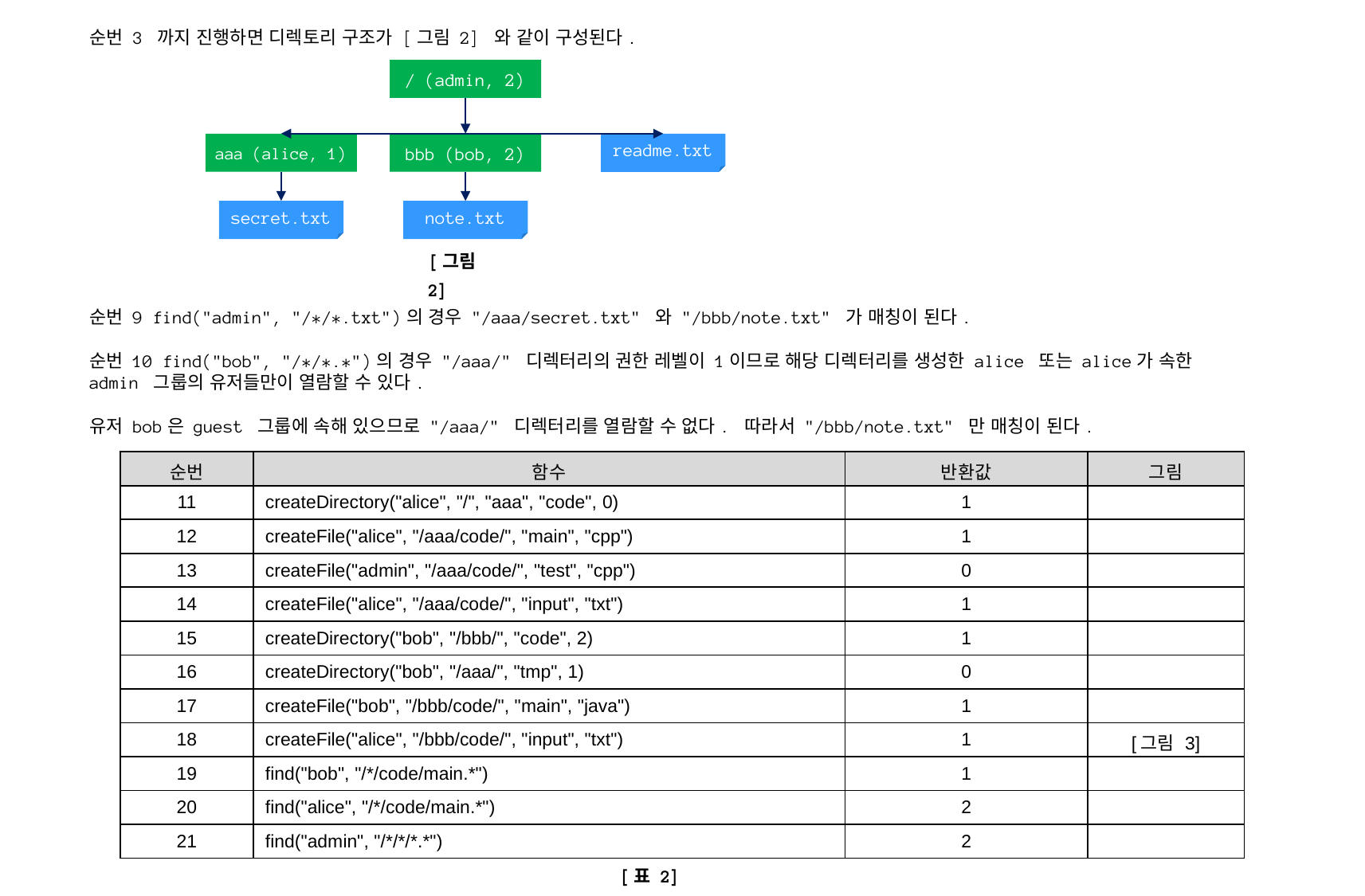

순번 3 까지 진행하면 디렉토리 구조가 [그림 2] 와 같이 구성된다.
/ (admin, 2)
aaa (alice, 1)
bbb (bob, 2)
readme.txt
secret.txt
note.txt
[그림 2]
순번 9 find("admin", "/*/*.txt")의 경우 "/aaa/secret.txt" 와 "/bbb/note.txt" 가 매칭이 된다.

순번 10 find("bob", "/*/*.*")의 경우 "/aaa/" 디렉터리의 권한 레벨이 1이므로 해당 디렉터리를 생성한 alice 또는 alice가 속한
admin 그룹의 유저들만이 열람할 수 있다.

유저 bob은 guest 그룹에 속해 있으므로 "/aaa/" 디렉터리를 열람할 수 없다. 따라서 "/bbb/note.txt" 만 매칭이 된다.
| 순번 | 함수 | 반환값 | 그림 |
| --- | --- | --- | --- |
| 11 | createDirectory("alice", "/", "aaa", "code", 0) | 1 |  |
| 12 | createFile("alice", "/aaa/code/", "main", "cpp") | 1 |  |
| 13 | createFile("admin", "/aaa/code/", "test", "cpp") | 0 |  |
| 14 | createFile("alice", "/aaa/code/", "input", "txt") | 1 |  |
| 15 | createDirectory("bob", "/bbb/", "code", 2) | 1 |  |
| 16 | createDirectory("bob", "/aaa/", "tmp", 1) | 0 |  |
| 17 | createFile("bob", "/bbb/code/", "main", "java") | 1 |  |
| 18 | createFile("alice", "/bbb/code/", "input", "txt") | 1 | [그림 3] |
| 19 | find("bob", "/\*/code/main.\*") | 1 |  |
| 20 | find("alice", "/\*/code/main.\*") | 2 |  |
| 21 | find("admin", "/\*/\*/\*.\*") | 2 |  |
[표 2]